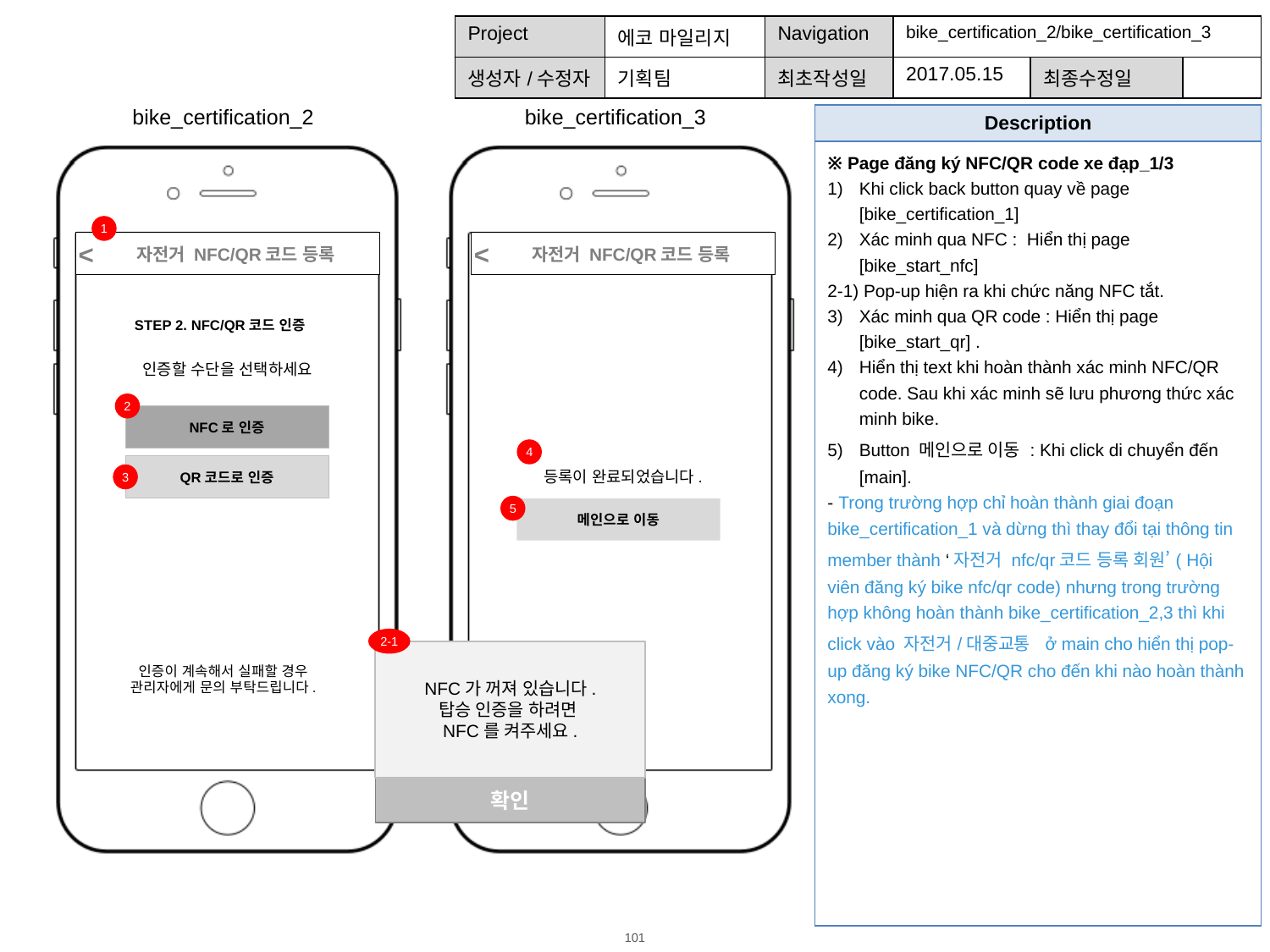

| Project | 에코 마일리지 | Navigation | bike\_certification\_2/bike\_certification\_3 |  |  |
| --- | --- | --- | --- | --- | --- |
| 생성자/수정자 | 기획팀 | 최초작성일 | 2017.05.15 | 최종수정일 |  |
bike_certification_2
bike_certification_3
| Description |
| --- |
| ※ Page đăng ký NFC/QR code xe đạp\_1/3 Khi click back button quay về page [bike\_certification\_1] Xác minh qua NFC : Hiển thị page [bike\_start\_nfc] 2-1) Pop-up hiện ra khi chức năng NFC tắt. Xác minh qua QR code : Hiển thị page [bike\_start\_qr] . Hiển thị text khi hoàn thành xác minh NFC/QR code. Sau khi xác minh sẽ lưu phương thức xác minh bike. Button 메인으로 이동 : Khi click di chuyển đến [main]. - Trong trường hợp chỉ hoàn thành giai đoạn bike\_certification\_1 và dừng thì thay đổi tại thông tin member thành ‘자전거 nfc/qr코드 등록 회원’( Hội viên đăng ký bike nfc/qr code) nhưng trong trường hợp không hoàn thành bike\_certification\_2,3 thì khi click vào 자전거/대중교통 ở main cho hiển thị pop-up đăng ký bike NFC/QR cho đến khi nào hoàn thành xong. |
1
<
         자전거 NFC/QR코드 등록
<
         자전거 NFC/QR코드 등록
STEP 2. NFC/QR코드 인증
인증할 수단을 선택하세요
2
NFC로 인증
4
QR코드로 인증
등록이 완료되었습니다.
3
5
메인으로 이동
2-1
NFC가 꺼져 있습니다.
탑승 인증을 하려면
NFC를 켜주세요.
인증이 계속해서 실패할 경우
관리자에게 문의 부탁드립니다.
확인